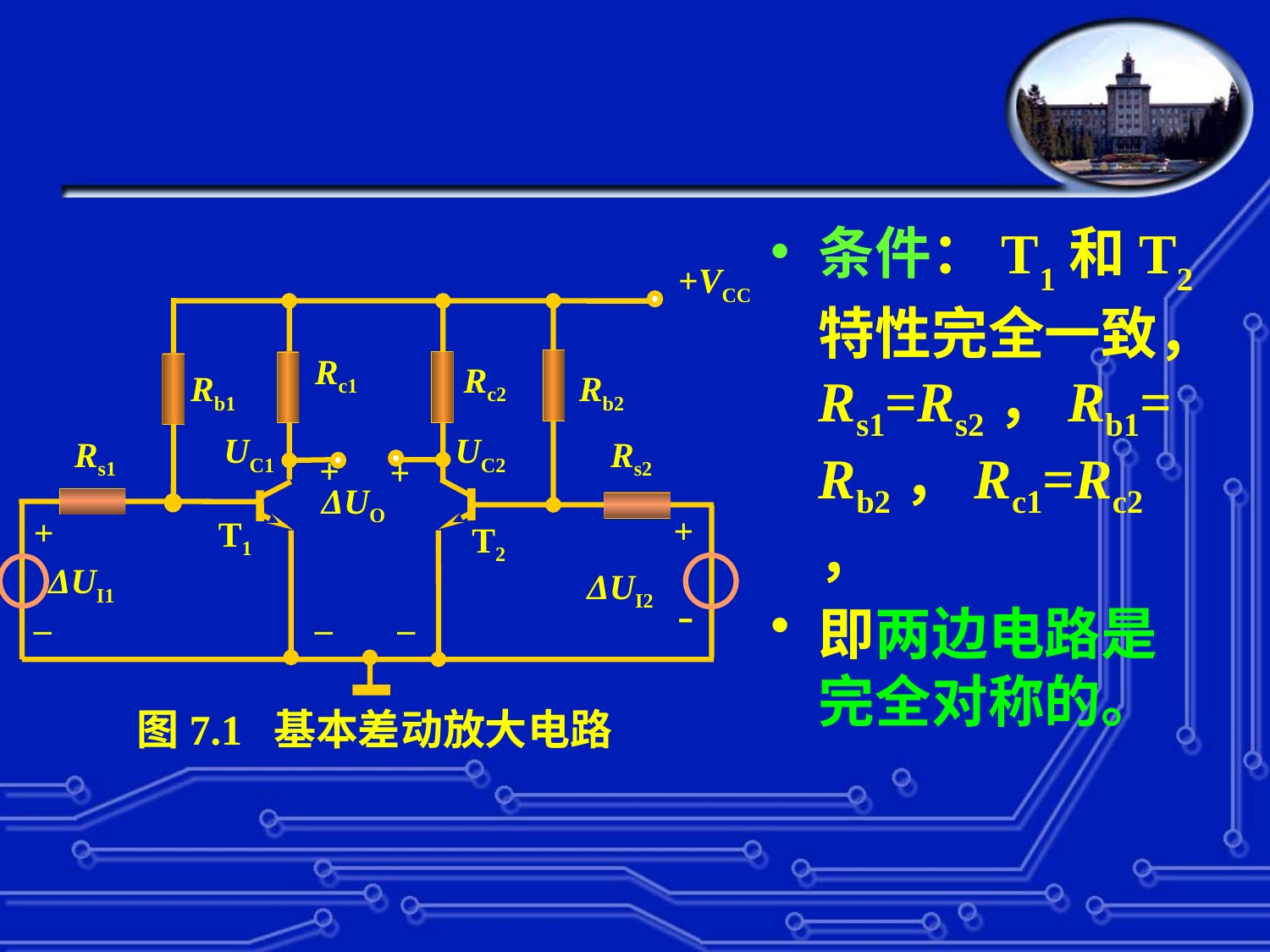

条件：T1和T2特性完全一致，Rs1=Rs2，Rb1=Rb2，Rc1=Rc2，
即两边电路是完全对称的。
+VCC

Rc1

Rc2
Rb1
Rb2
UC1
UC2
Rs1
Rs2
+
+

ΔUO

+

+
T1
T2

ΔUI1

ΔUI2
-
_
_
_

图7.1  基本差动放大电路